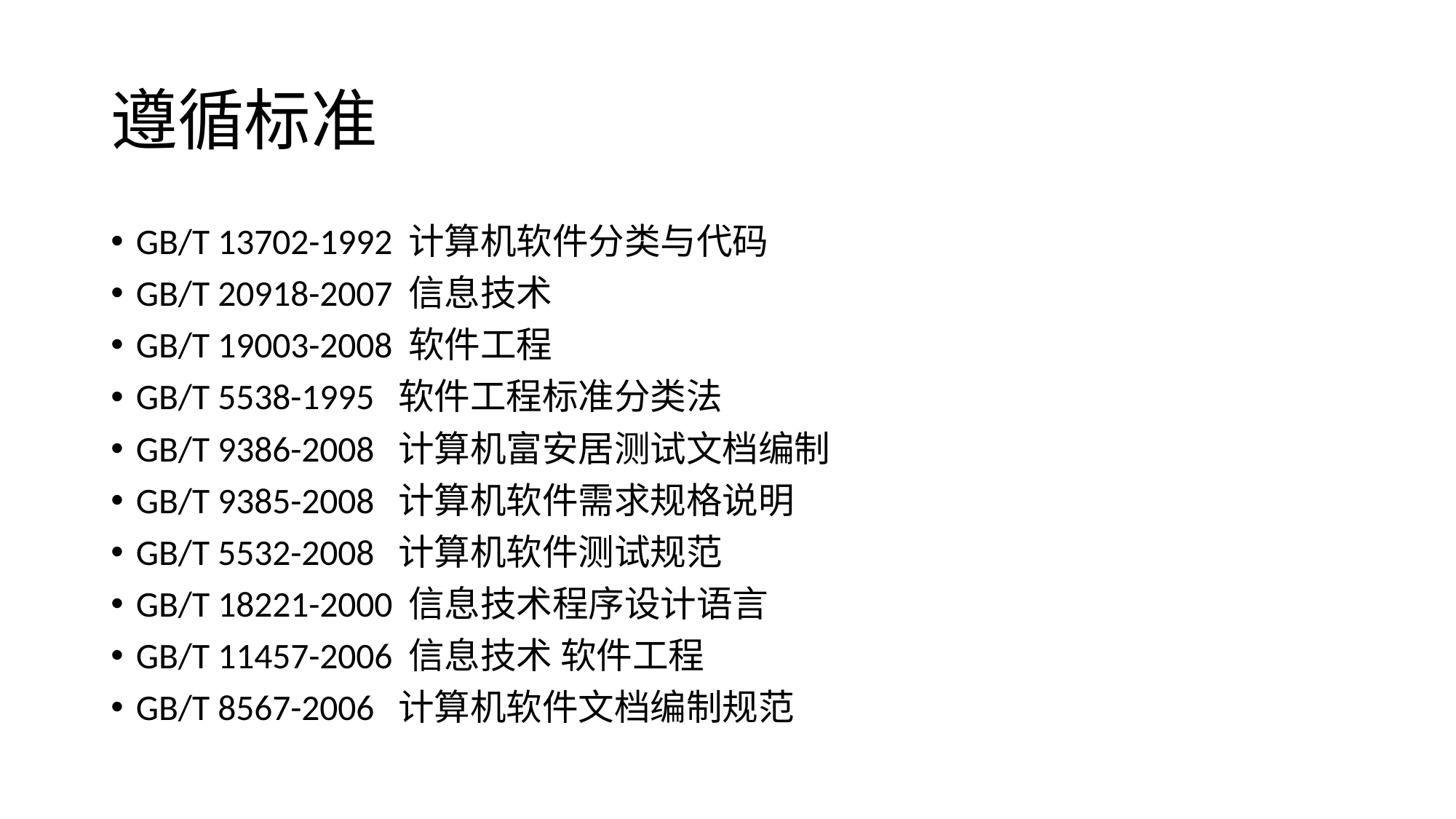

# 遵循标准
GB/T 13702-1992 计算机软件分类与代码
GB/T 20918-2007 信息技术
GB/T 19003-2008 软件工程
GB/T 5538-1995  软件工程标准分类法
GB/T 9386-2008  计算机富安居测试文档编制
GB/T 9385-2008  计算机软件需求规格说明
GB/T 5532-2008  计算机软件测试规范
GB/T 18221-2000 信息技术程序设计语言
GB/T 11457-2006 信息技术 软件工程
GB/T 8567-2006  计算机软件文档编制规范